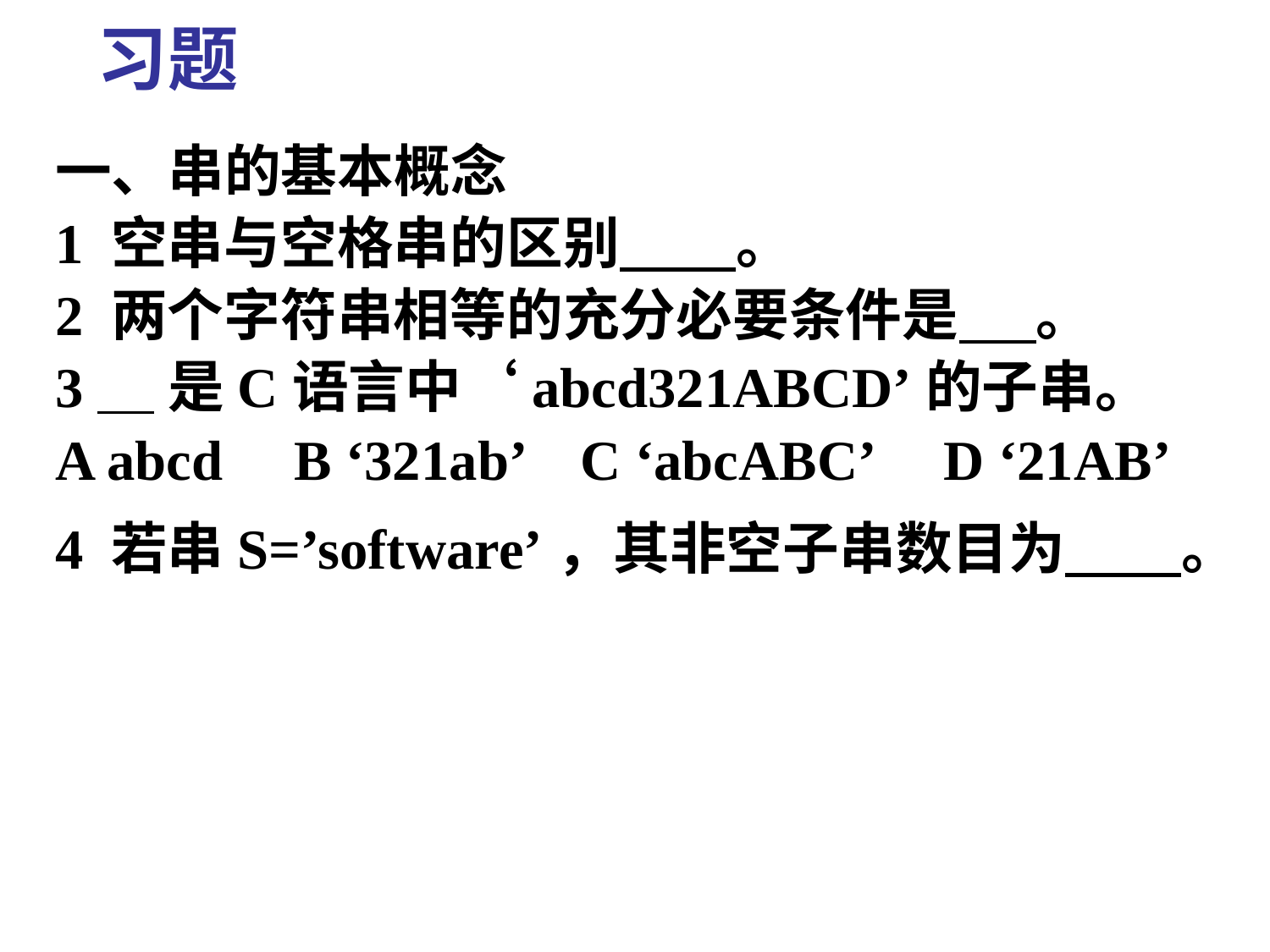

习题
一、串的基本概念
1 空串与空格串的区别         。
2 两个字符串相等的充分必要条件是      。
3     是C语言中‘abcd321ABCD’的子串。
A abcd     B ‘321ab’    C ‘abcABC’     D ‘21AB’
4 若串S=’software’，其非空子串数目为         。